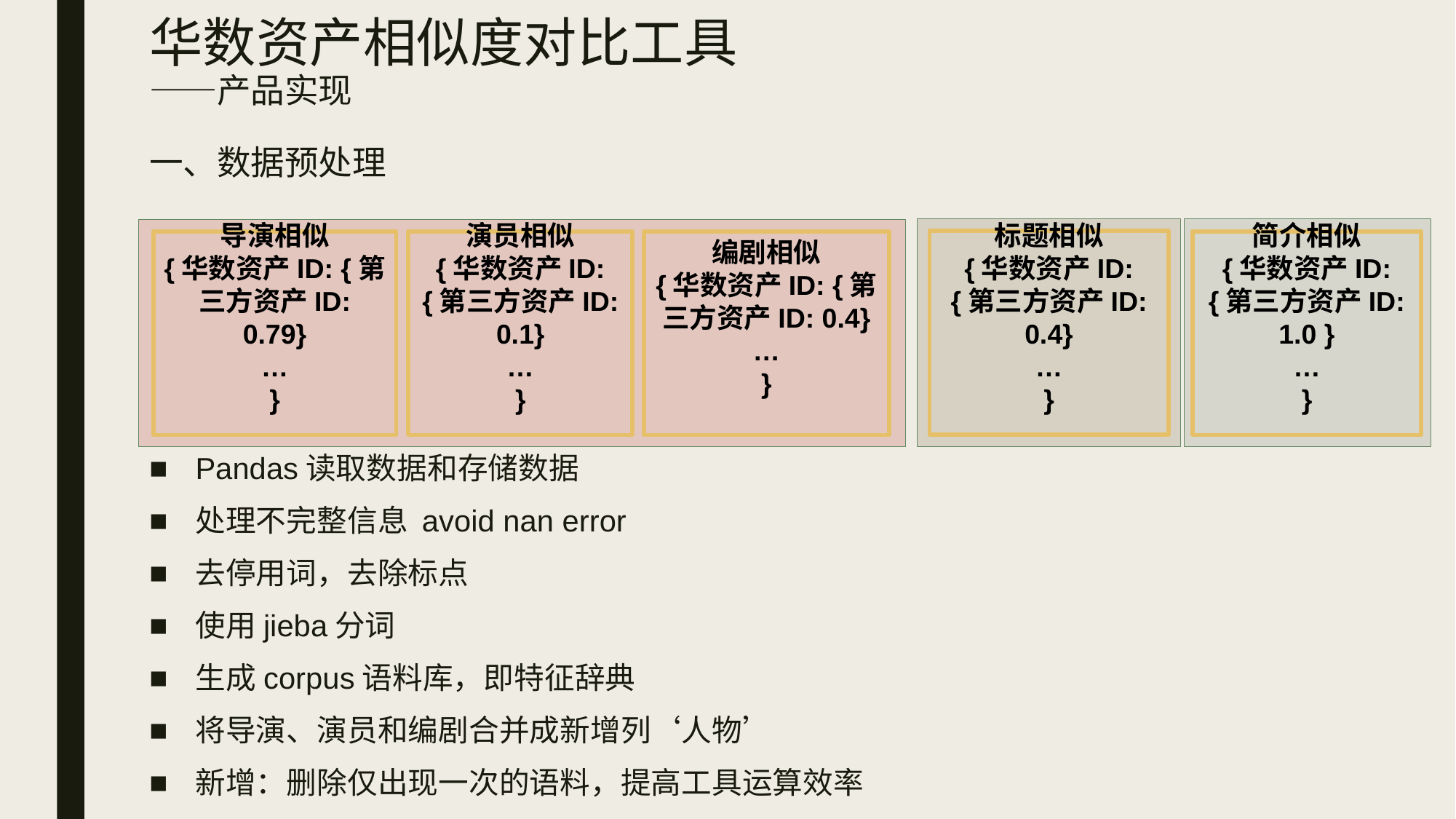

# 华数资产相似度对比工具 ——产品实现 一、数据预处理

标题相似
{华数资产ID: {第三方资产ID: 0.4}
…
}

导演相似
{华数资产ID: {第三方资产ID: 0.79}
…
}

演员相似
{华数资产ID: {第三方资产ID: 0.1}
…
}

编剧相似
{华数资产ID: {第三方资产ID: 0.4}
…
}

简介相似
{华数资产ID: {第三方资产ID: 1.0 }
…
}

Pandas读取数据和存储数据
处理不完整信息 avoid nan error
去停用词，去除标点
使用jieba分词
生成corpus语料库，即特征辞典
将导演、演员和编剧合并成新增列‘人物’
新增：删除仅出现一次的语料，提高工具运算效率